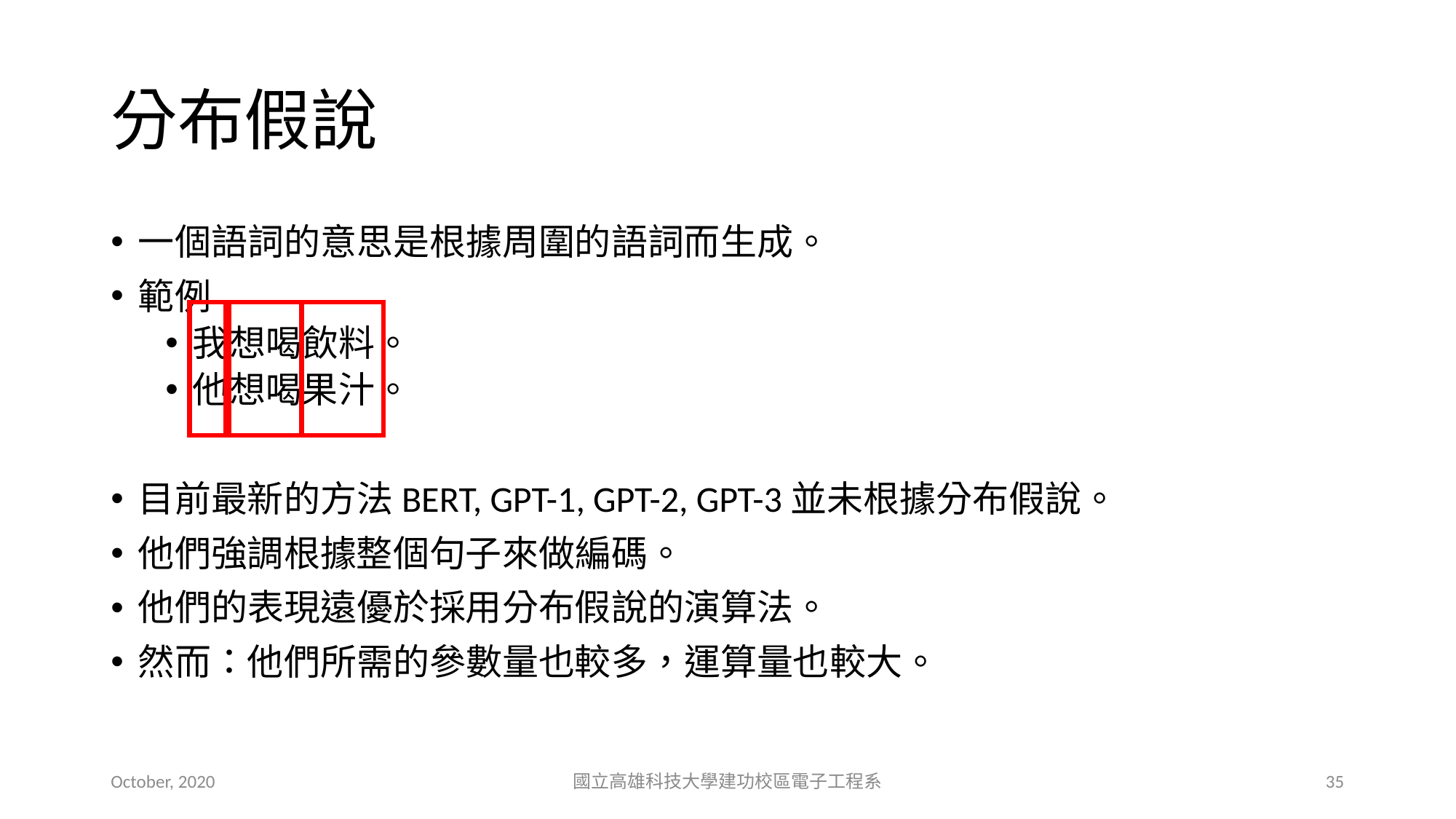

# 分布假說
一個語詞的意思是根據周圍的語詞而生成。
範例
我想喝飲料。
他想喝果汁。

目前最新的方法BERT, GPT-1, GPT-2, GPT-3並未根據分布假說。
他們強調根據整個句子來做編碼。
他們的表現遠優於採用分布假說的演算法。
然而：他們所需的參數量也較多，運算量也較大。

October, 2020
國立高雄科技大學建功校區電子工程系
35